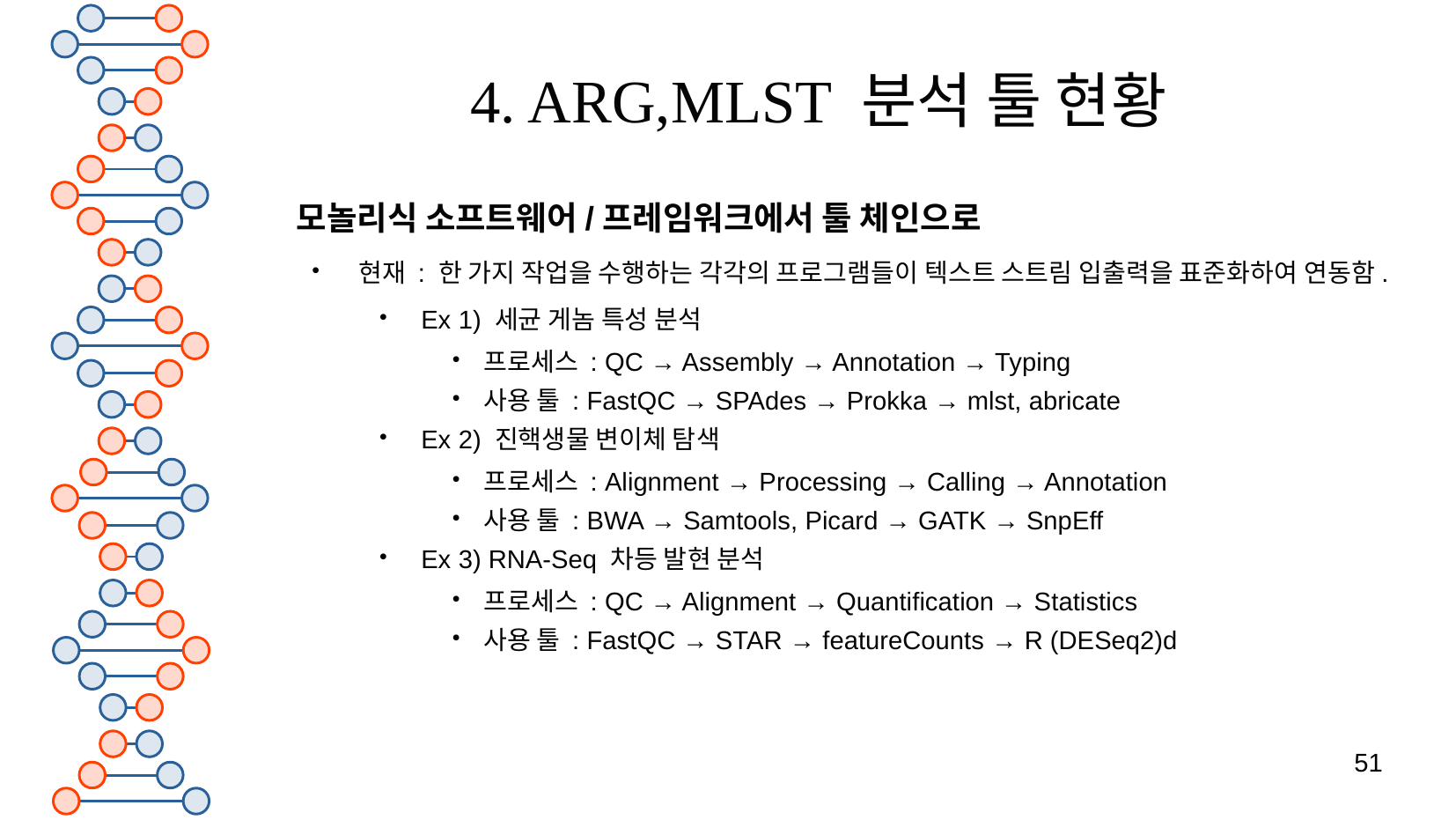

# 4. ARG,MLST 분석 툴 현황
모놀리식 소프트웨어/프레임워크에서 툴 체인으로
현재 : 한 가지 작업을 수행하는 각각의 프로그램들이 텍스트 스트림 입출력을 표준화하여 연동함.
Ex 1) 세균 게놈 특성 분석
프로세스 : QC → Assembly → Annotation → Typing
사용 툴 : FastQC → SPAdes → Prokka → mlst, abricate
Ex 2) 진핵생물 변이체 탐색
프로세스 : Alignment → Processing → Calling → Annotation
사용 툴 : BWA → Samtools, Picard → GATK → SnpEff
Ex 3) RNA-Seq 차등 발현 분석
프로세스 : QC → Alignment → Quantification → Statistics
사용 툴 : FastQC → STAR → featureCounts → R (DESeq2)d
51